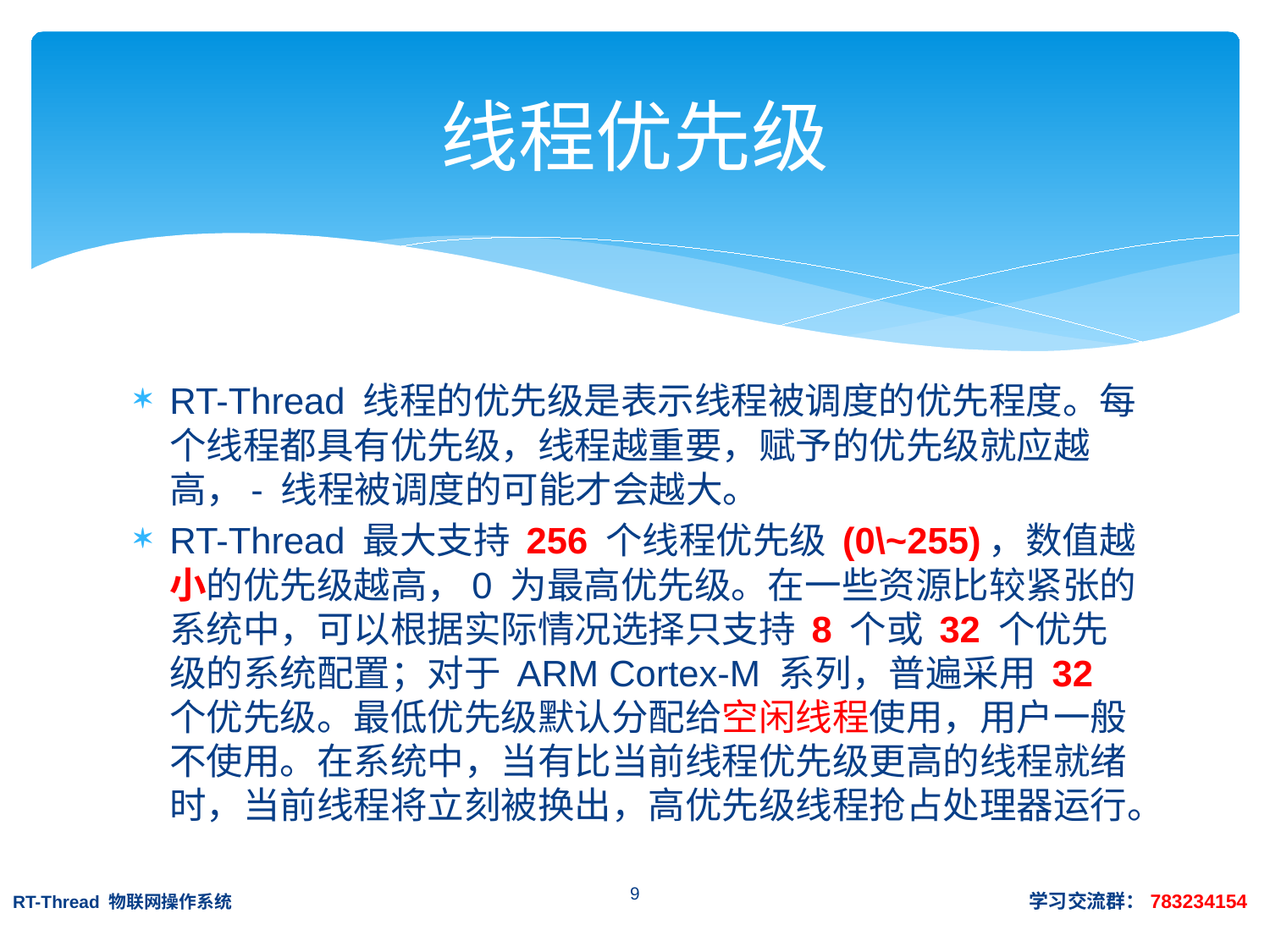

# 线程优先级
RT-Thread 线程的优先级是表示线程被调度的优先程度。每个线程都具有优先级，线程越重要，赋予的优先级就应越高，- 线程被调度的可能才会越大。
RT-Thread 最大支持 256 个线程优先级 (0\~255)，数值越小的优先级越高，0 为最高优先级。在一些资源比较紧张的系统中，可以根据实际情况选择只支持 8 个或 32 个优先级的系统配置；对于 ARM Cortex-M 系列，普遍采用 32 个优先级。最低优先级默认分配给空闲线程使用，用户一般不使用。在系统中，当有比当前线程优先级更高的线程就绪时，当前线程将立刻被换出，高优先级线程抢占处理器运行。
9
RT-Thread 物联网操作系统							学习交流群：783234154